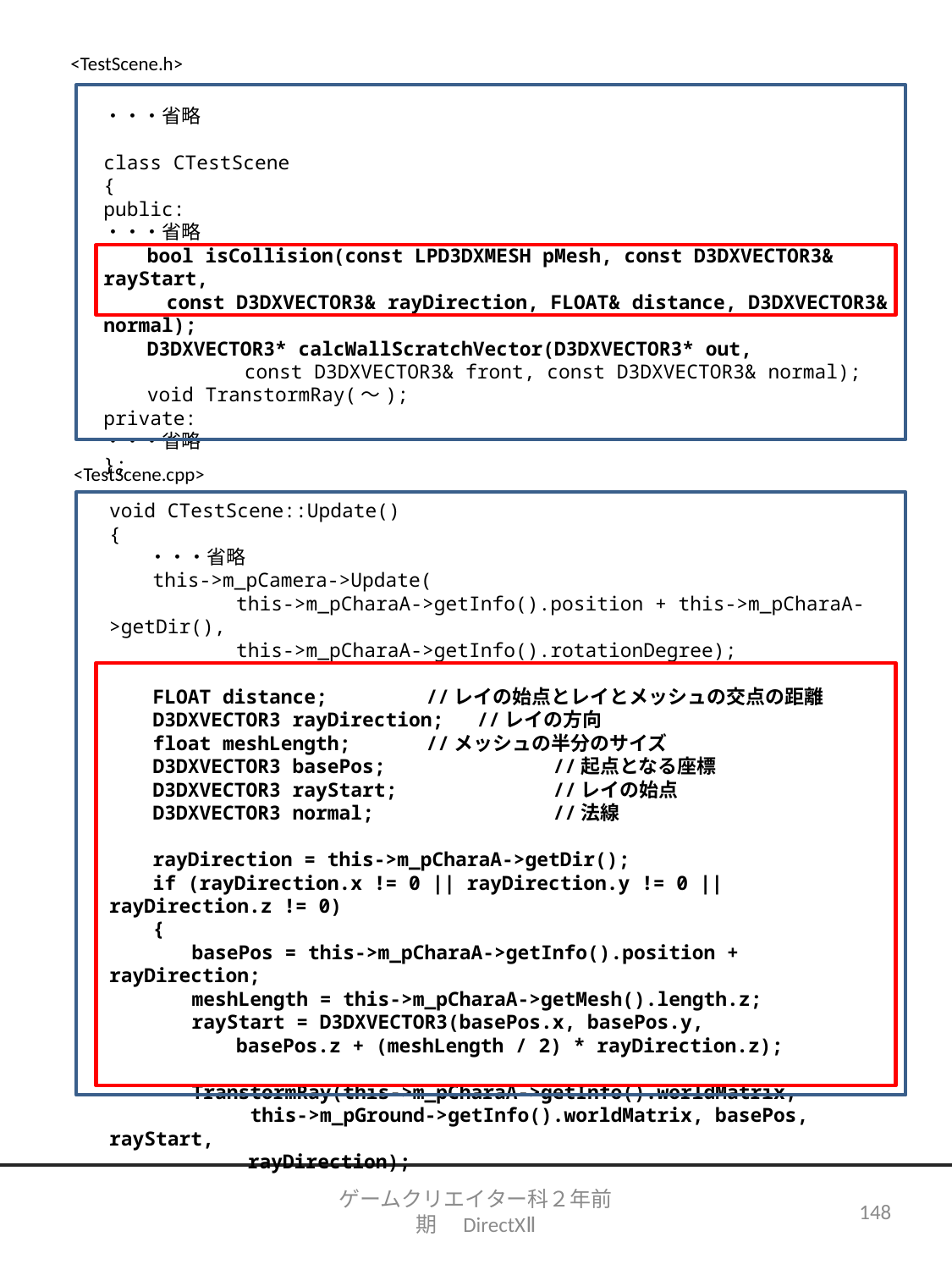

<TestScene.h>

・・・省略

class CTestScene
{
public:
・・・省略
　　bool isCollision(const LPD3DXMESH pMesh, const D3DXVECTOR3& rayStart,
　　　const D3DXVECTOR3& rayDirection, FLOAT& distance, D3DXVECTOR3& normal);
　　D3DXVECTOR3* calcWallScratchVector(D3DXVECTOR3* out,
　　　　　　　const D3DXVECTOR3& front, const D3DXVECTOR3& normal);
　　void TranstormRay(～);
private:
・・・省略
};

<TestScene.cpp>

void CTestScene::Update()
{
　　・・・省略
　　this->m_pCamera->Update(
	this->m_pCharaA->getInfo().position + this->m_pCharaA->getDir(),
	this->m_pCharaA->getInfo().rotationDegree);

　　FLOAT distance;	　　　//レイの始点とレイとメッシュの交点の距離
　　D3DXVECTOR3 rayDirection;　 //レイの方向
　　float meshLength;	　　　//メッシュの半分のサイズ
　　D3DXVECTOR3 basePos;	　　　//起点となる座標
　　D3DXVECTOR3 rayStart;	　　　//レイの始点
　　D3DXVECTOR3 normal;	　　　//法線

　　rayDirection = this->m_pCharaA->getDir();
　　if (rayDirection.x != 0 || rayDirection.y != 0 || rayDirection.z != 0)
　　{
　　　　basePos = this->m_pCharaA->getInfo().position + rayDirection;
　　　　meshLength = this->m_pCharaA->getMesh().length.z;
　　　　rayStart = D3DXVECTOR3(basePos.x, basePos.y,
	basePos.z + (meshLength / 2) * rayDirection.z);

　　　　TranstormRay(this->m_pCharaA->getInfo().worldMatrix,
　　　　　　　this->m_pGround->getInfo().worldMatrix, basePos, rayStart,
	 rayDirection);

ゲームクリエイター科２年前期　DirectXⅡ
148